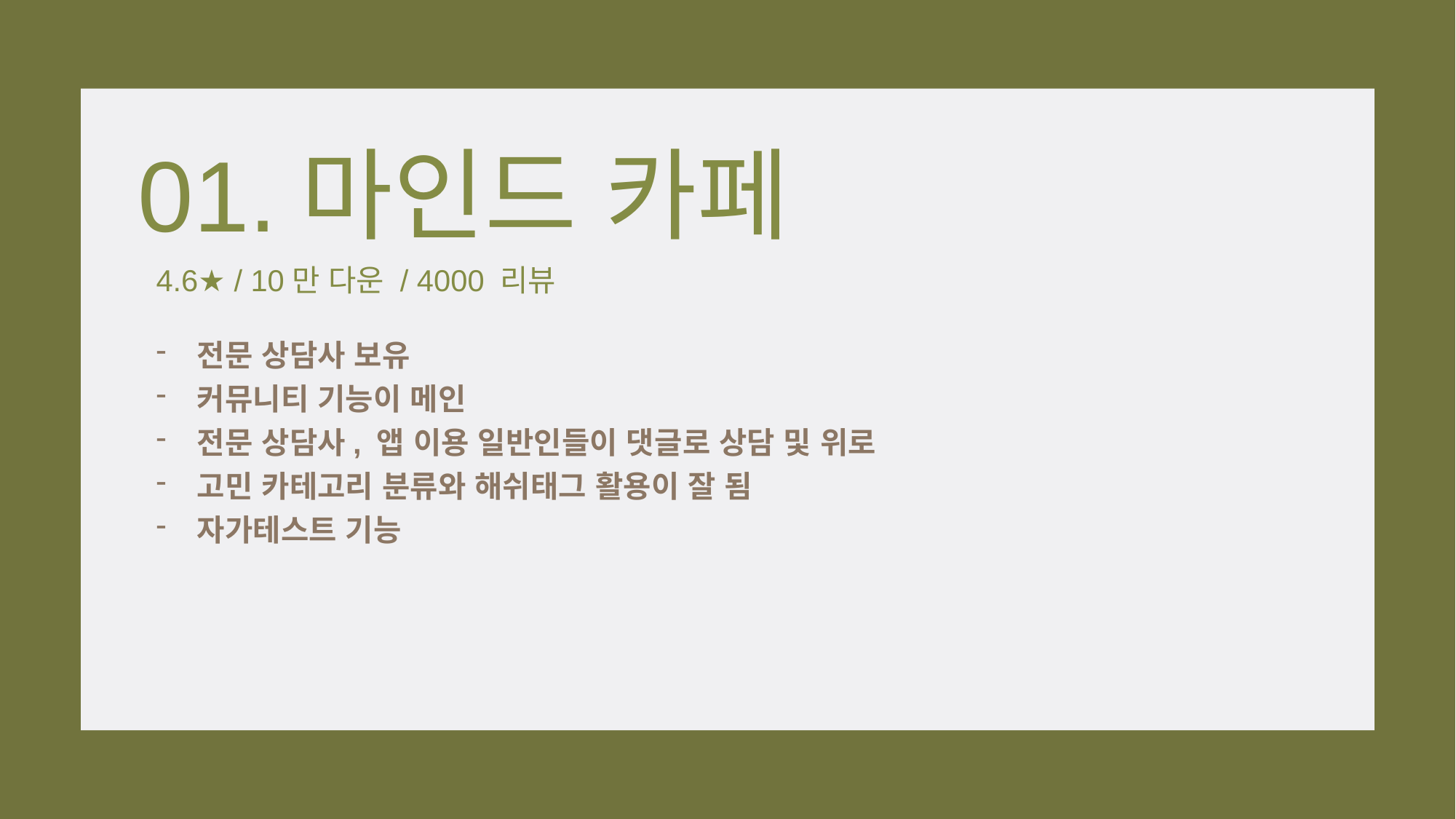

01.마인드 카페
4.6★ / 10만 다운 / 4000 리뷰
전문 상담사 보유
커뮤니티 기능이 메인
전문 상담사, 앱 이용 일반인들이 댓글로 상담 및 위로
고민 카테고리 분류와 해쉬태그 활용이 잘 됨
자가테스트 기능